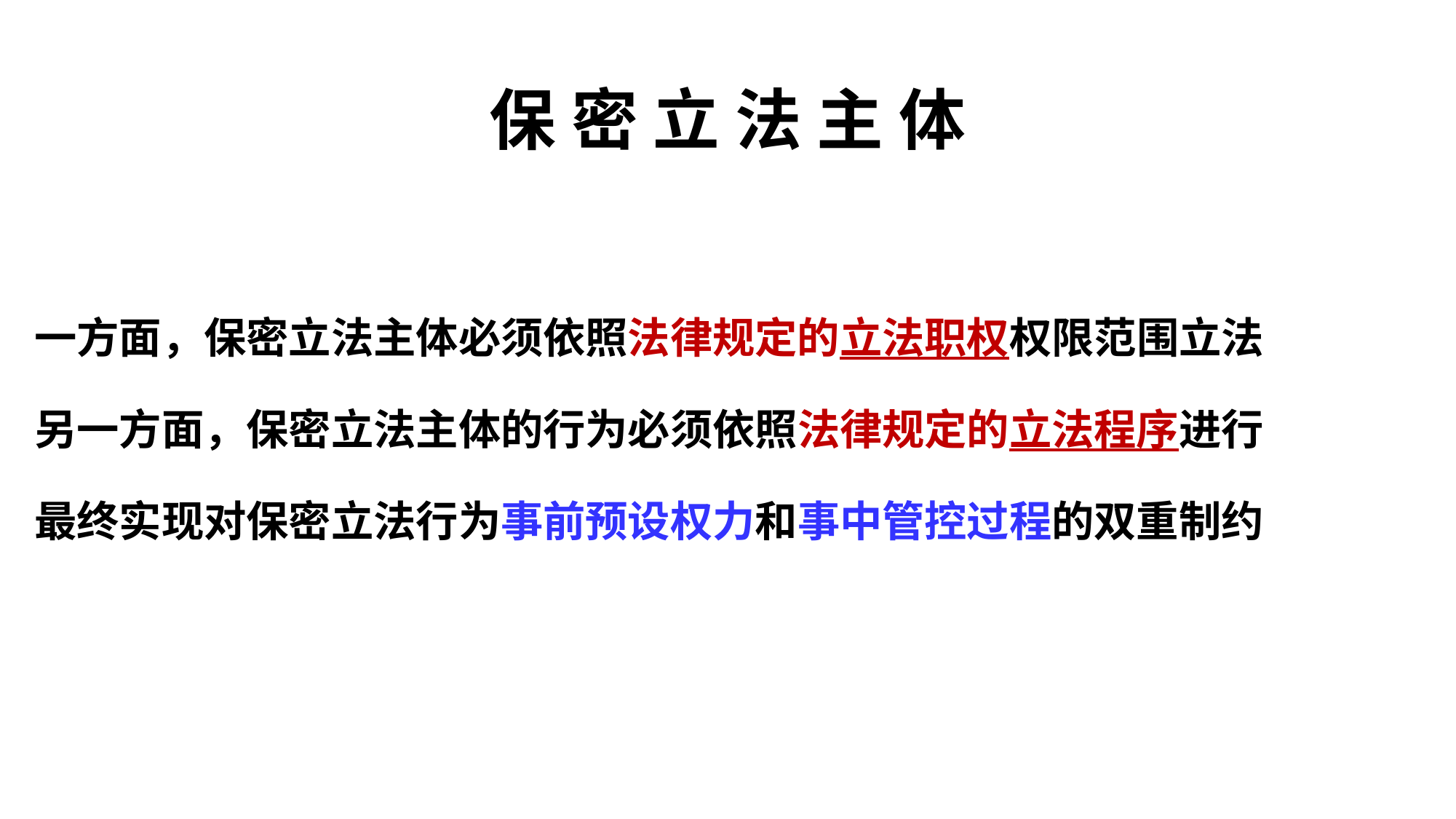

# 保 密 立 法 主 体

一方面，保密立法主体必须依照法律规定的立法职权权限范围立法
另一方面，保密立法主体的行为必须依照法律规定的立法程序进行
最终实现对保密立法行为事前预设权力和事中管控过程的双重制约